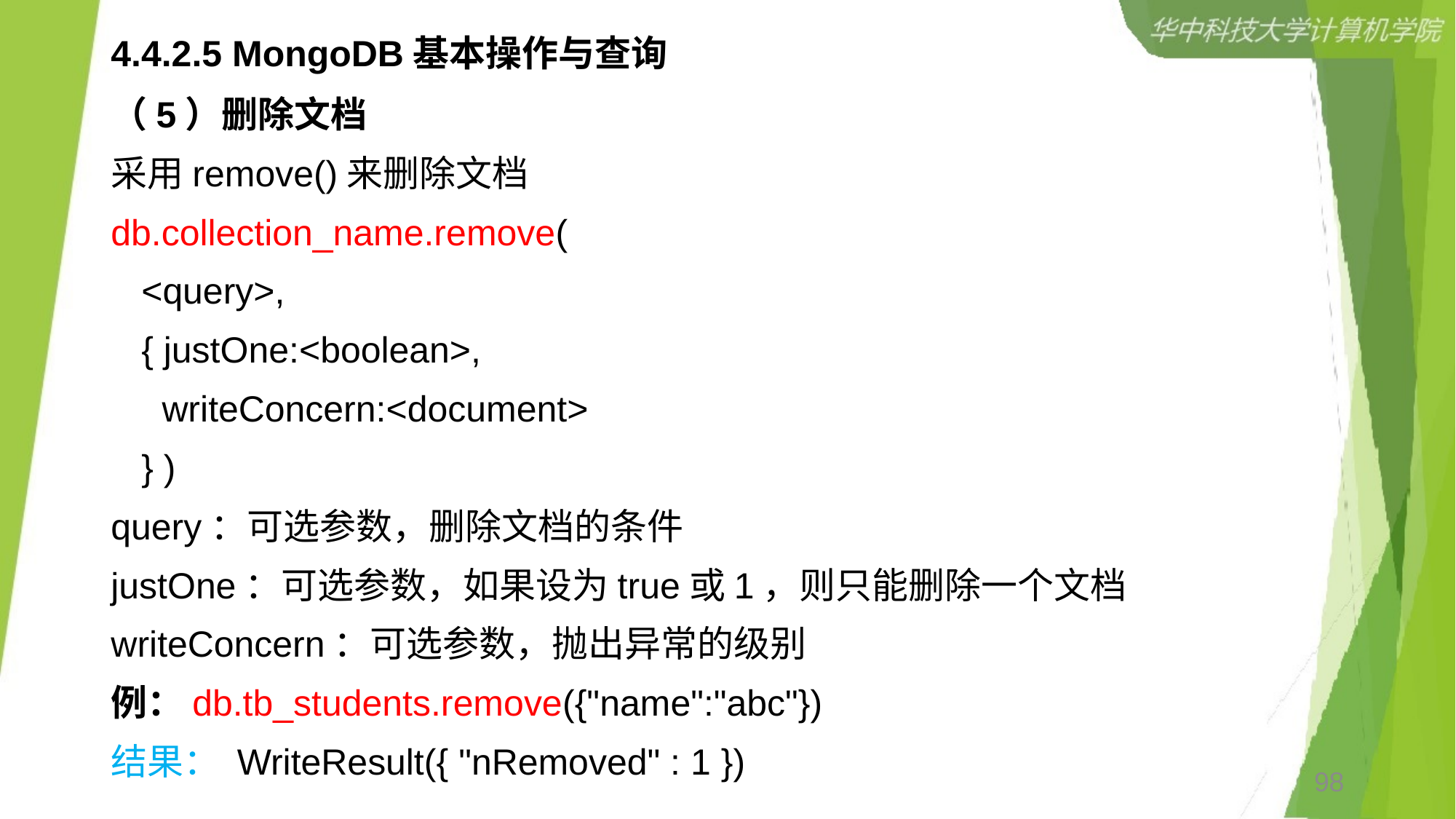

# 4.4.2.5 MongoDB基本操作与查询
（5）删除文档
采用remove()来删除文档
db.collection_name.remove(
   <query>,
   { justOne:<boolean>,
     writeConcern:<document>
   } )
query：可选参数，删除文档的条件
justOne：可选参数，如果设为true或1，则只能删除一个文档
writeConcern：可选参数，抛出异常的级别
例：db.tb_students.remove({"name":"abc"})
结果： WriteResult({ "nRemoved" : 1 })
98